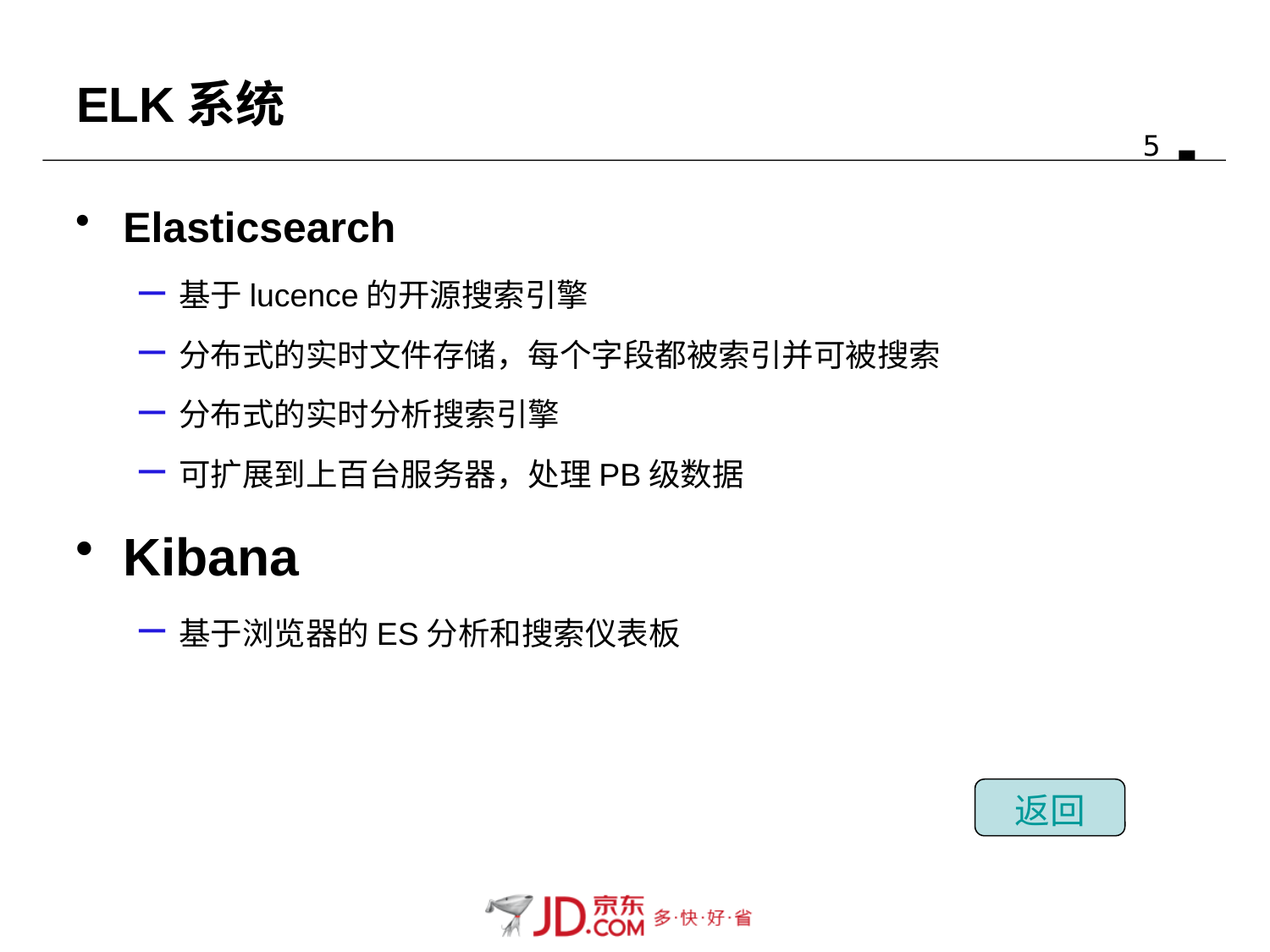

# ELK系统
Elasticsearch
基于lucence的开源搜索引擎
分布式的实时文件存储，每个字段都被索引并可被搜索
分布式的实时分析搜索引擎
可扩展到上百台服务器，处理PB级数据
Kibana
基于浏览器的ES分析和搜索仪表板
返回